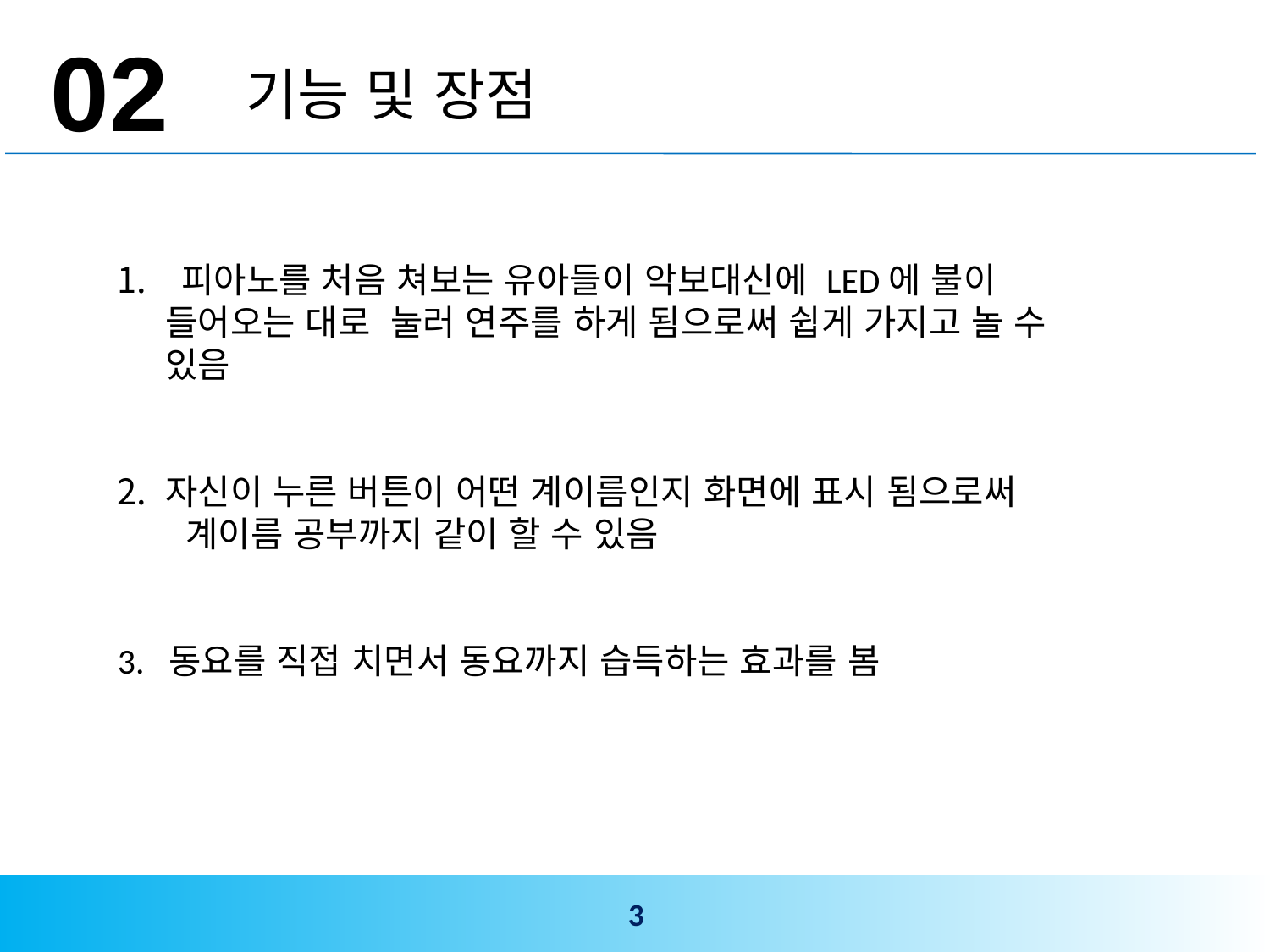

02
기능 및 장점

 피아노를 처음 쳐보는 유아들이 악보대신에 LED에 불이 들어오는 대로  눌러 연주를 하게 됨으로써 쉽게 가지고 놀 수 있음

자신이 누른 버튼이 어떤 계이름인지 화면에 표시 됨으로써
      계이름 공부까지 같이 할 수 있음

3.  동요를 직접 치면서 동요까지 습득하는 효과를 봄

3